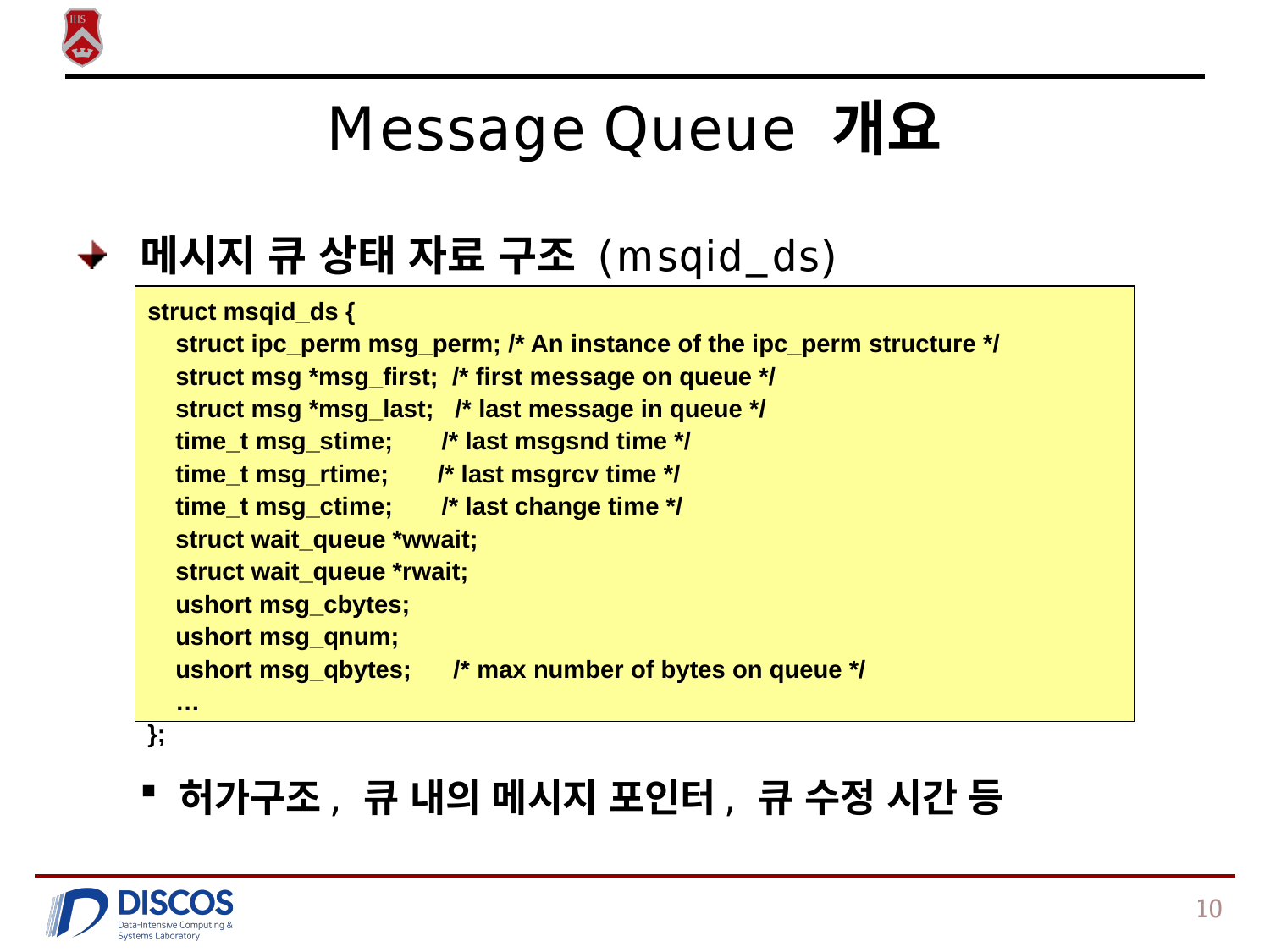

# Message Queue 개요
메시지 큐 상태 자료 구조 (msqid_ds)

허가구조, 큐 내의 메시지 포인터, 큐 수정 시간 등
struct msqid_ds {
    struct ipc_perm msg_perm; /* An instance of the ipc_perm structure */
    struct msg *msg_first;  /* first message on queue */
    struct msg *msg_last;   /* last message in queue */
    time_t msg_stime;       /* last msgsnd time */
    time_t msg_rtime;       /* last msgrcv time */
    time_t msg_ctime;       /* last change time */
    struct wait_queue *wwait;
    struct wait_queue *rwait;
    ushort msg_cbytes;
    ushort msg_qnum;
    ushort msg_qbytes;      /* max number of bytes on queue */
    …
};
10